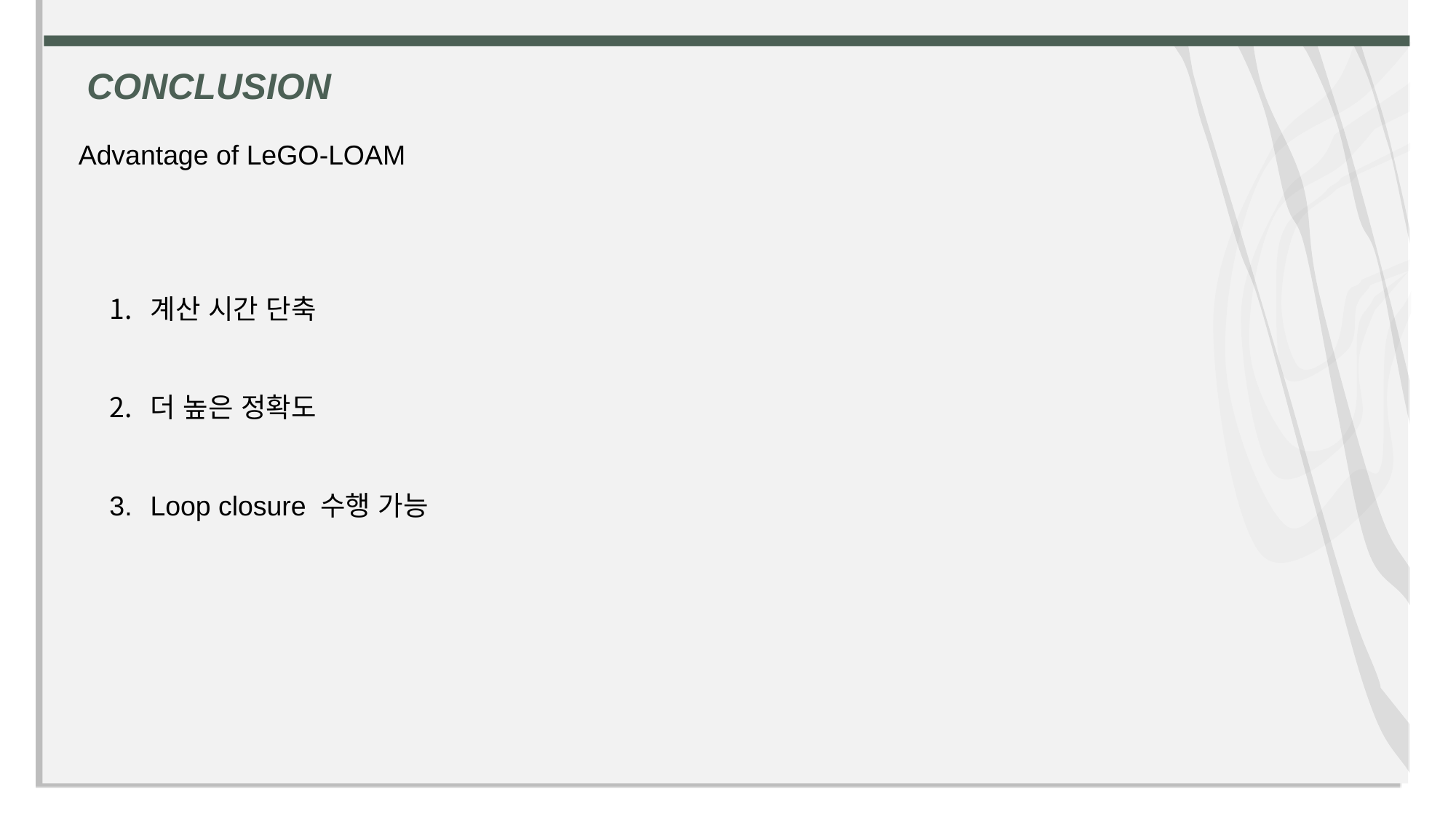

CONCLUSION
Advantage of LeGO-LOAM
계산 시간 단축

더 높은 정확도

Loop closure 수행 가능